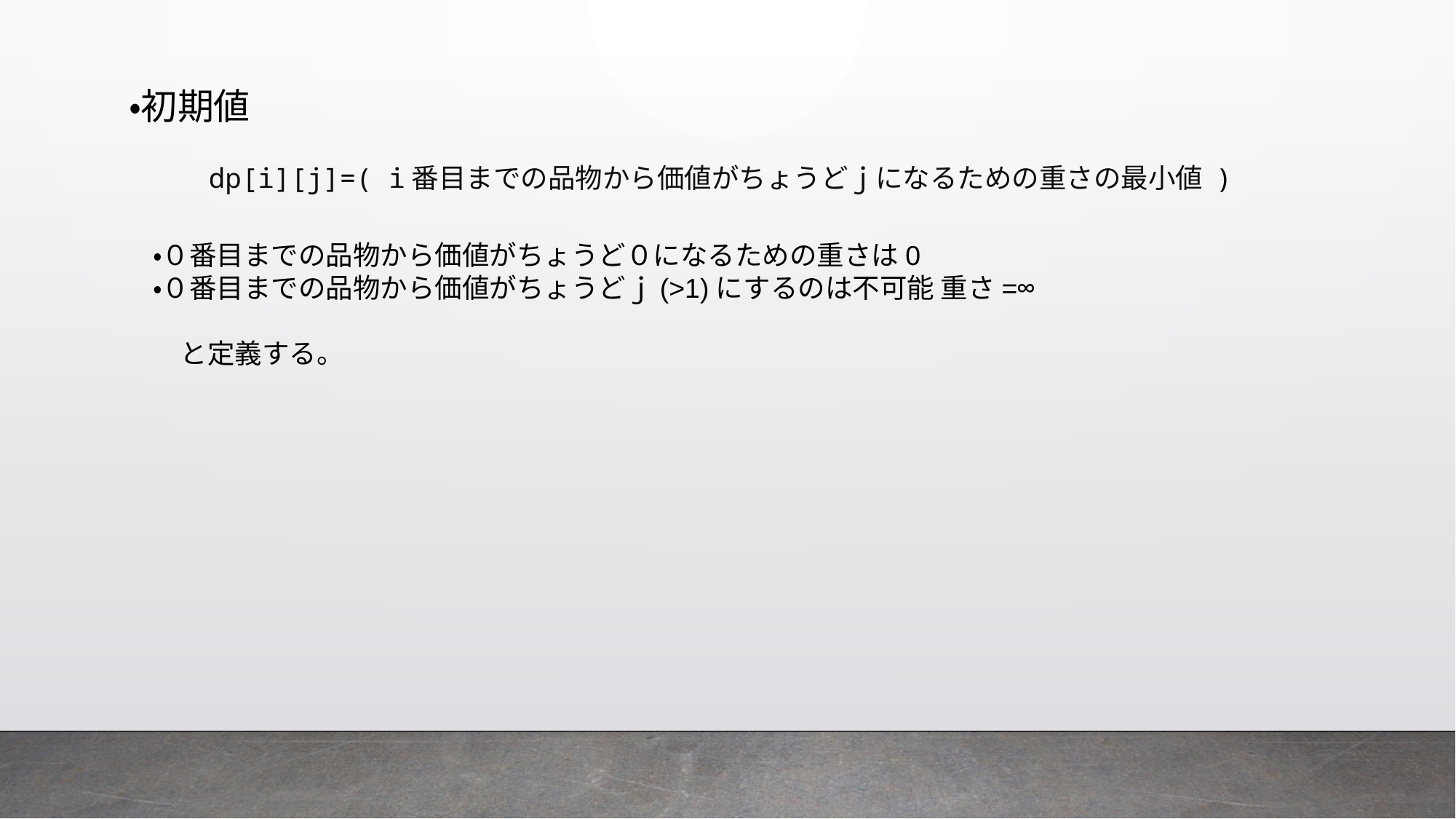

・初期値
dp[i][j]=( i番目までの品物から価値がちょうどｊになるための重さの最小値 )

・０番目までの品物から価値がちょうど０になるための重さは0
・０番目までの品物から価値がちょうどｊ(>1)にするのは不可能 重さ=∞

　と定義する。